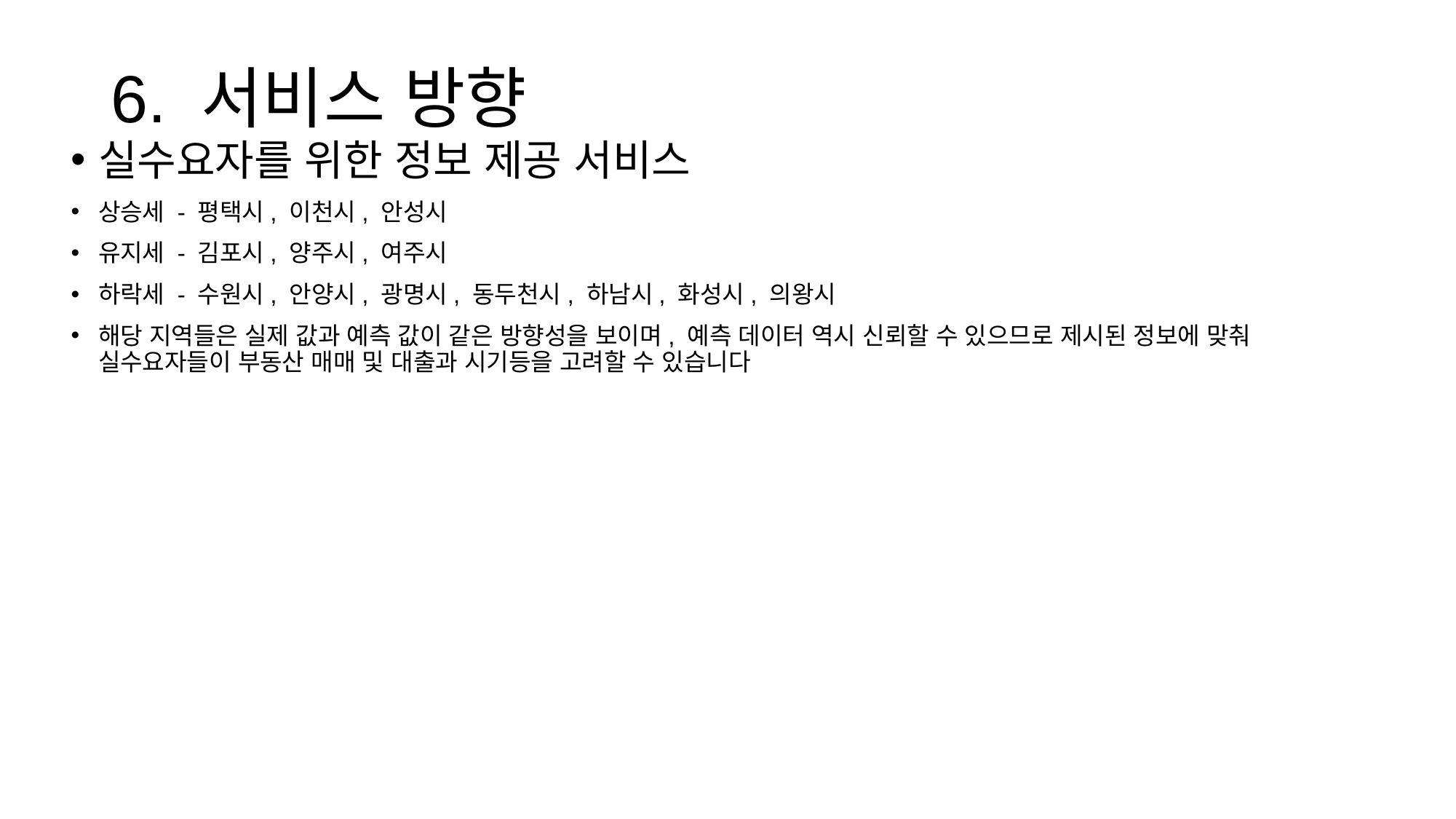

# 6. 서비스 방향
실수요자를 위한 정보 제공 서비스
상승세 - 평택시, 이천시, 안성시
유지세 - 김포시, 양주시, 여주시
하락세 - 수원시, 안양시, 광명시, 동두천시, 하남시, 화성시, 의왕시
해당 지역들은 실제 값과 예측 값이 같은 방향성을 보이며, 예측 데이터 역시 신뢰할 수 있으므로 제시된 정보에 맞춰 실수요자들이 부동산 매매 및 대출과 시기등을 고려할 수 있습니다